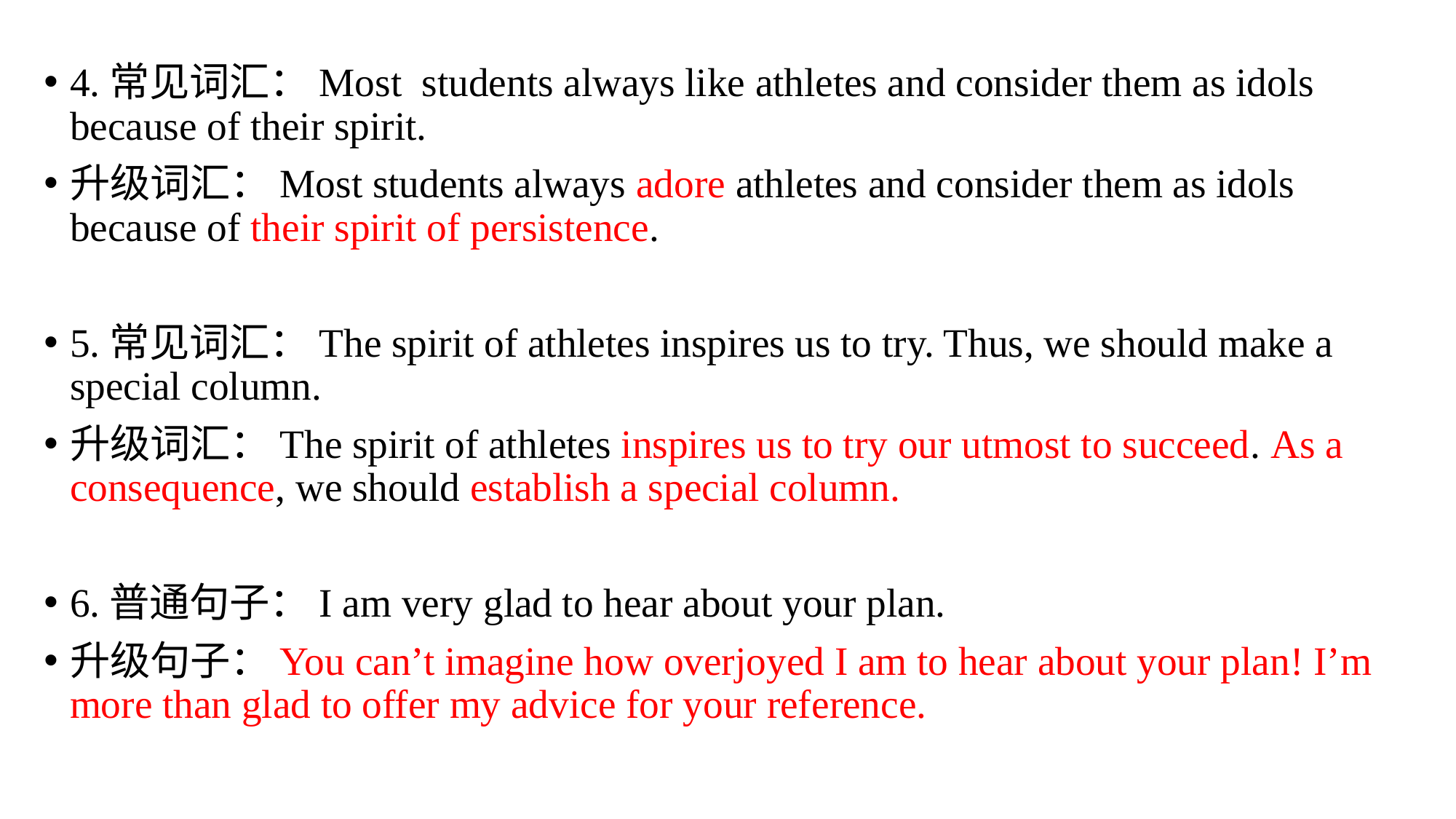

4.常见词汇：Most  students always like athletes and consider them as idols because of their spirit.
升级词汇：Most students always adore athletes and consider them as idols because of their spirit of persistence.

5.常见词汇：The spirit of athletes inspires us to try. Thus, we should make a special column.
升级词汇：The spirit of athletes inspires us to try our utmost to succeed. As a consequence, we should establish a special column.

6.普通句子：I am very glad to hear about your plan.
升级句子：You can’t imagine how overjoyed I am to hear about your plan! I’m more than glad to offer my advice for your reference.